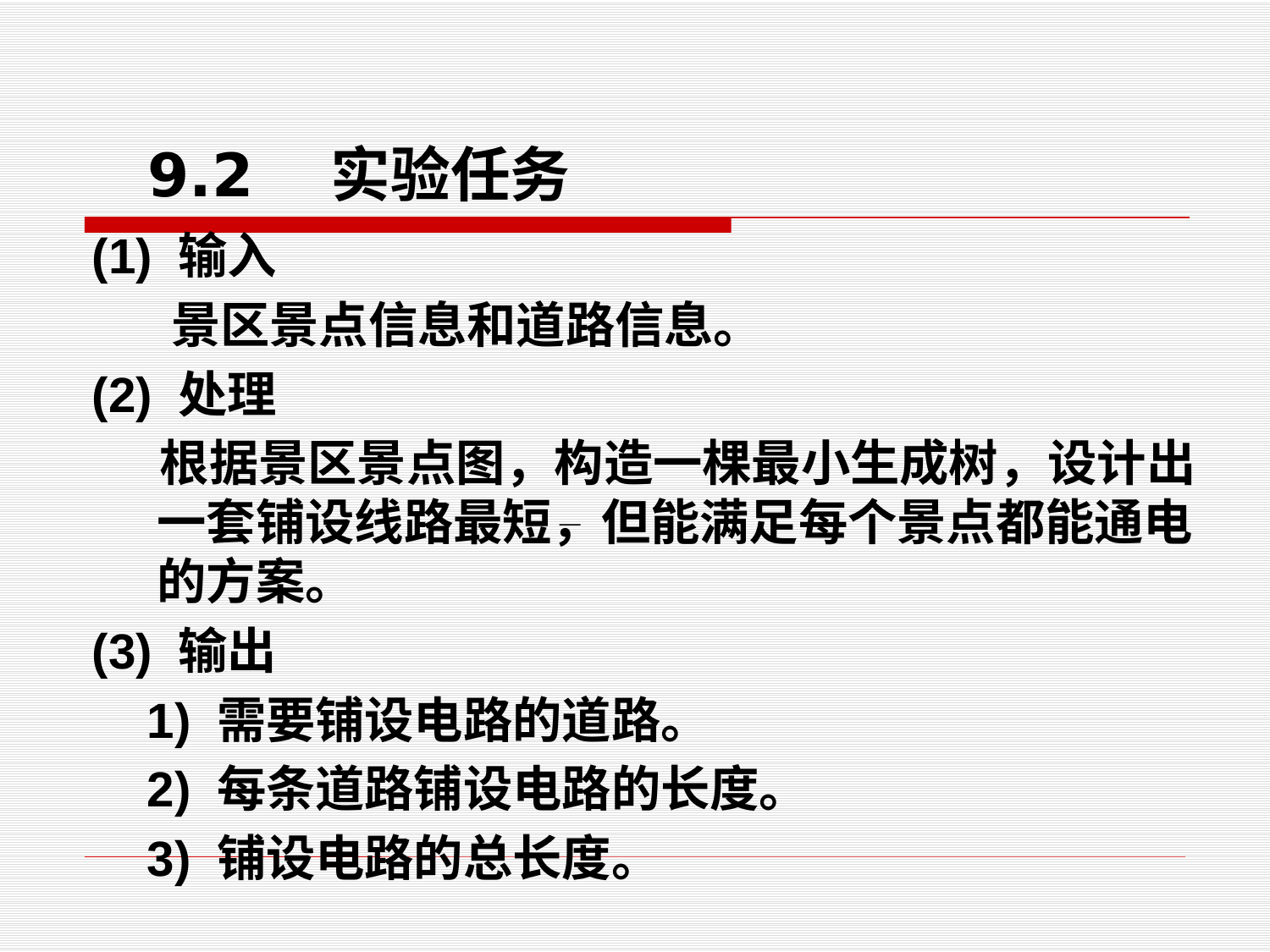

9.2   实验任务
# (1) 输入
      景区景点信息和道路信息。
(2) 处理
     根据景区景点图，构造一棵最小生成树，设计出一套铺设线路最短，但能满足每个景点都能通电的方案。
(3) 输出
    1) 需要铺设电路的道路。
    2) 每条道路铺设电路的长度。
    3) 铺设电路的总长度。